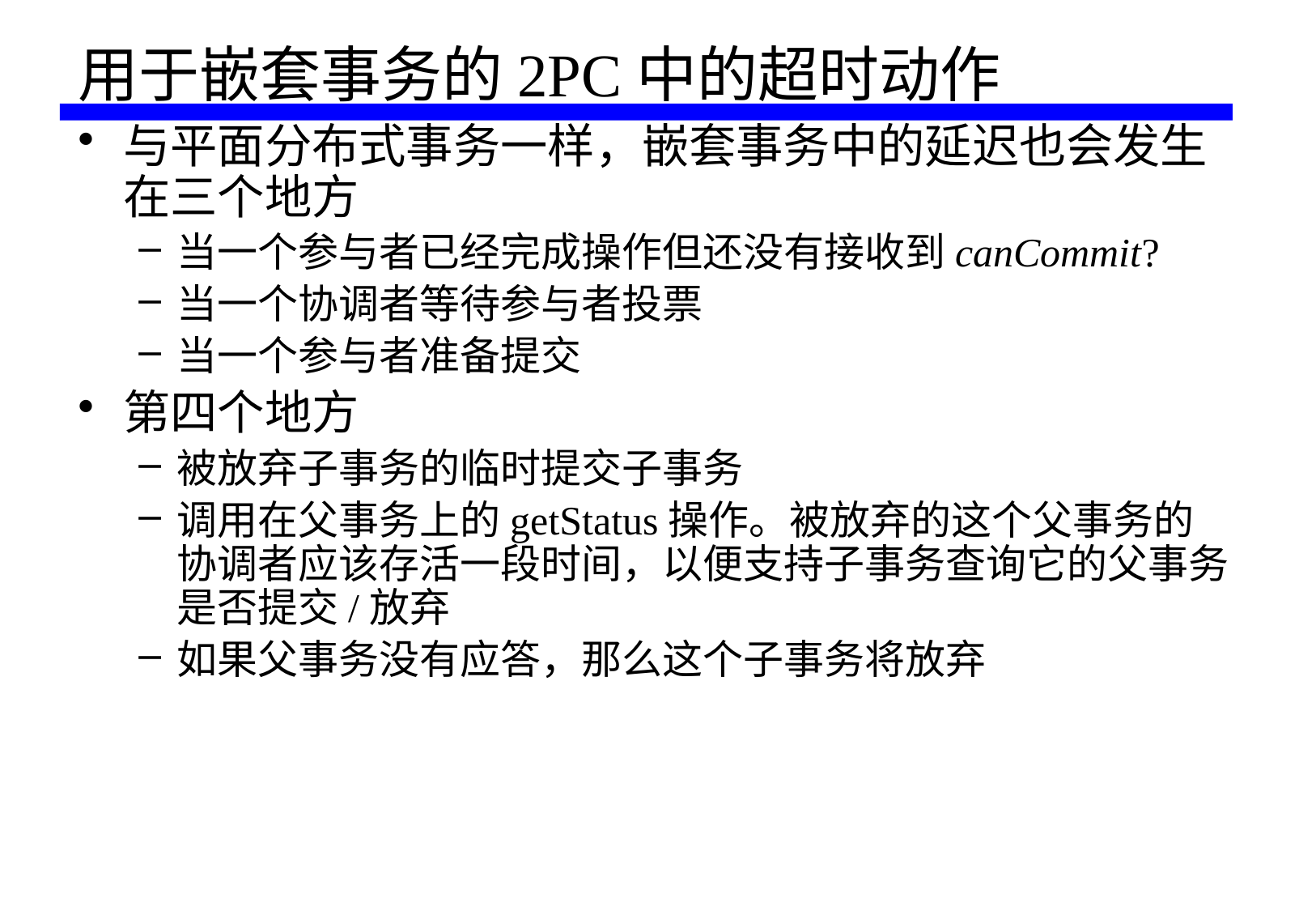

# 用于嵌套事务的2PC中的超时动作
与平面分布式事务一样，嵌套事务中的延迟也会发生在三个地方
当一个参与者已经完成操作但还没有接收到canCommit?
当一个协调者等待参与者投票
当一个参与者准备提交
第四个地方
被放弃子事务的临时提交子事务
调用在父事务上的getStatus操作。被放弃的这个父事务的协调者应该存活一段时间，以便支持子事务查询它的父事务是否提交/放弃
如果父事务没有应答，那么这个子事务将放弃